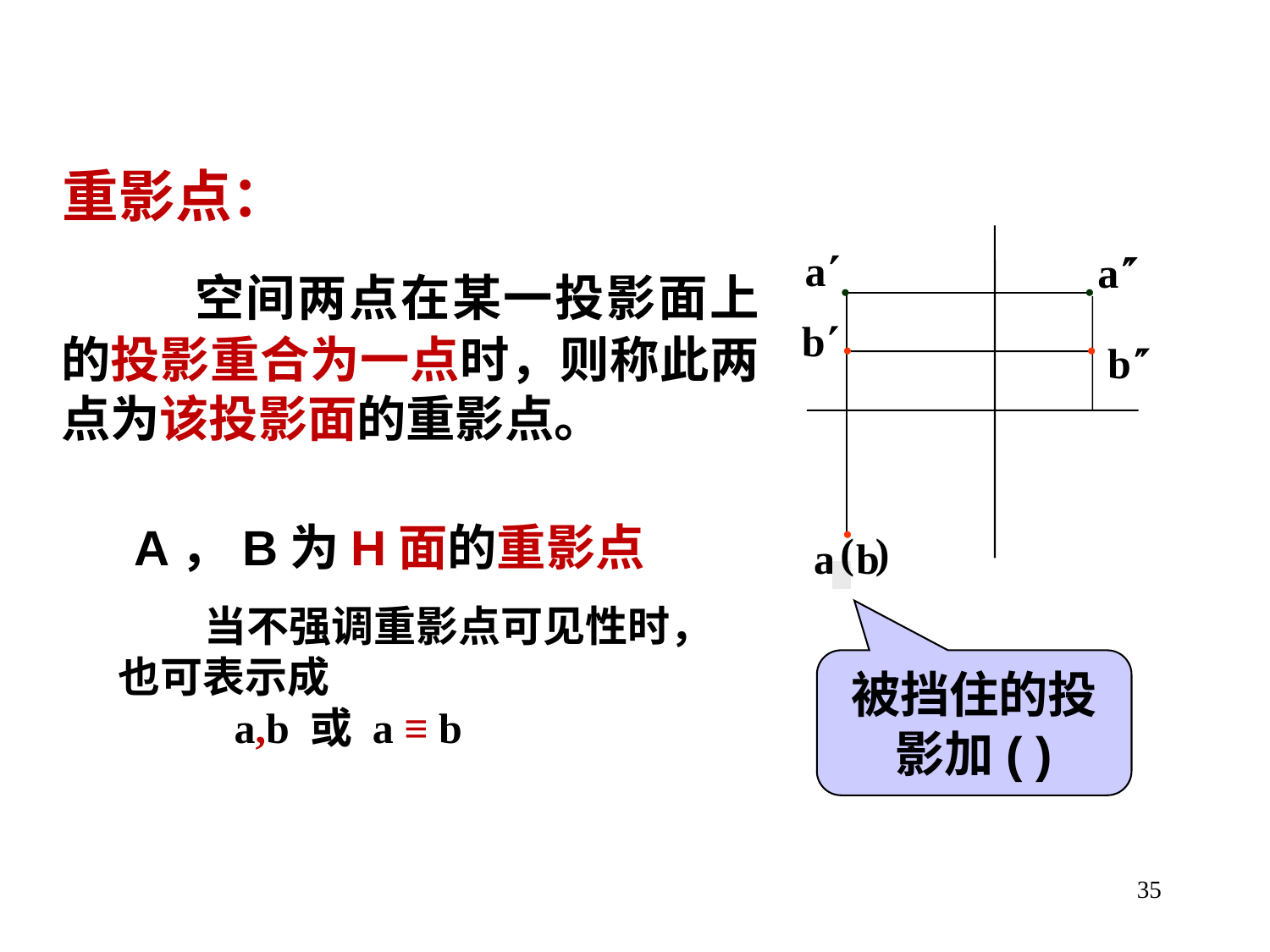

重影点：

a′
a″
       空间两点在某一投影面上的投影重合为一点时，则称此两点为该投影面的重影点。
●
●

b′
b″

●
●

      A，B为H面的重影点
●
(  )
a  b
，

        当不强调重影点可见性时，也可表示成
           a,b 或 a ≡ b
被挡住的投影加( )
35